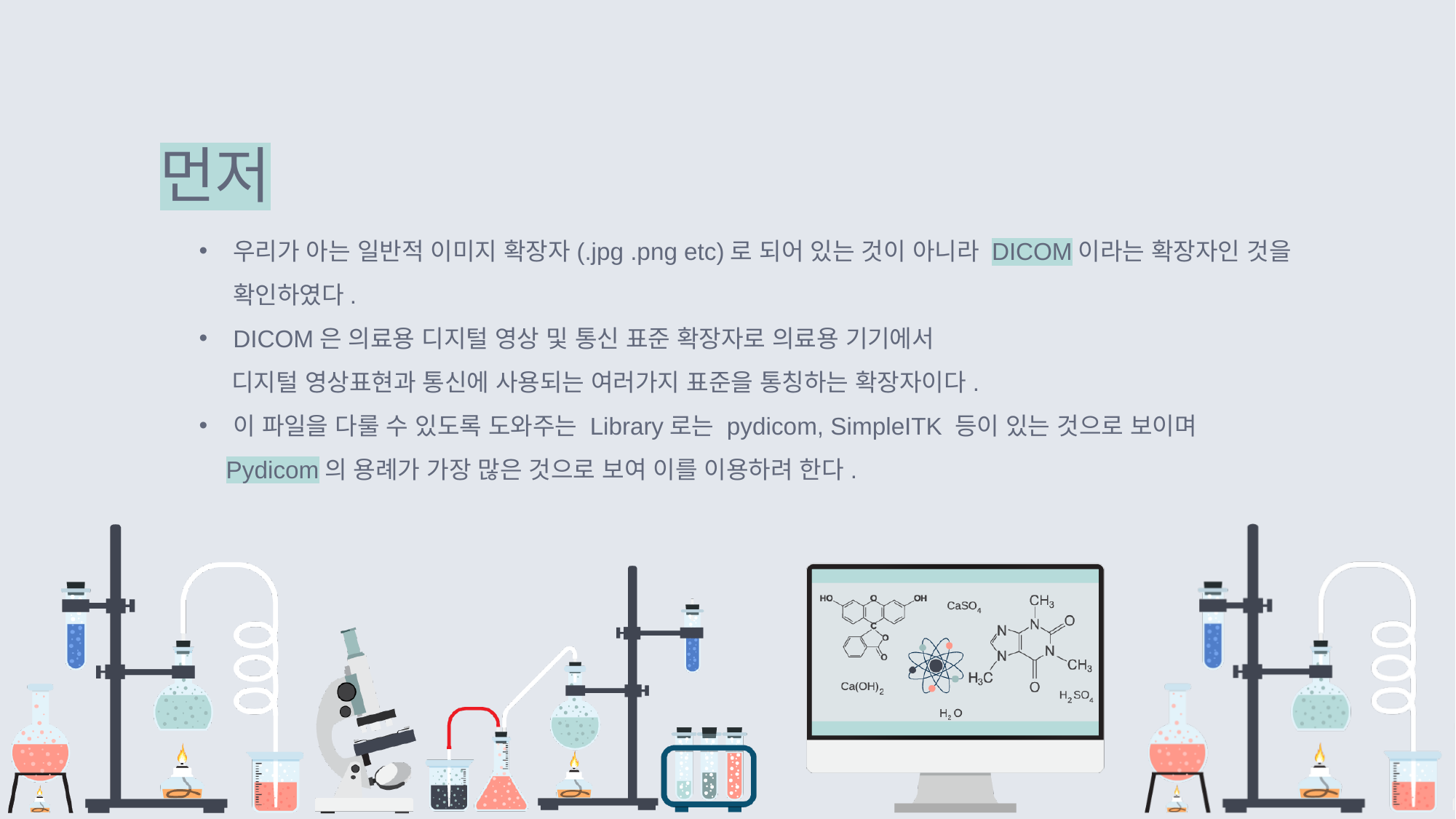

먼저
우리가 아는 일반적 이미지 확장자(.jpg .png etc)로 되어 있는 것이 아니라 DICOM이라는 확장자인 것을 확인하였다.
DICOM은 의료용 디지털 영상 및 통신 표준 확장자로 의료용 기기에서
    디지털 영상표현과 통신에 사용되는 여러가지 표준을 통칭하는 확장자이다.
이 파일을 다룰 수 있도록 도와주는 Library로는 pydicom, SimpleITK 등이 있는 것으로 보이며
    Pydicom의 용례가 가장 많은 것으로 보여 이를 이용하려 한다.